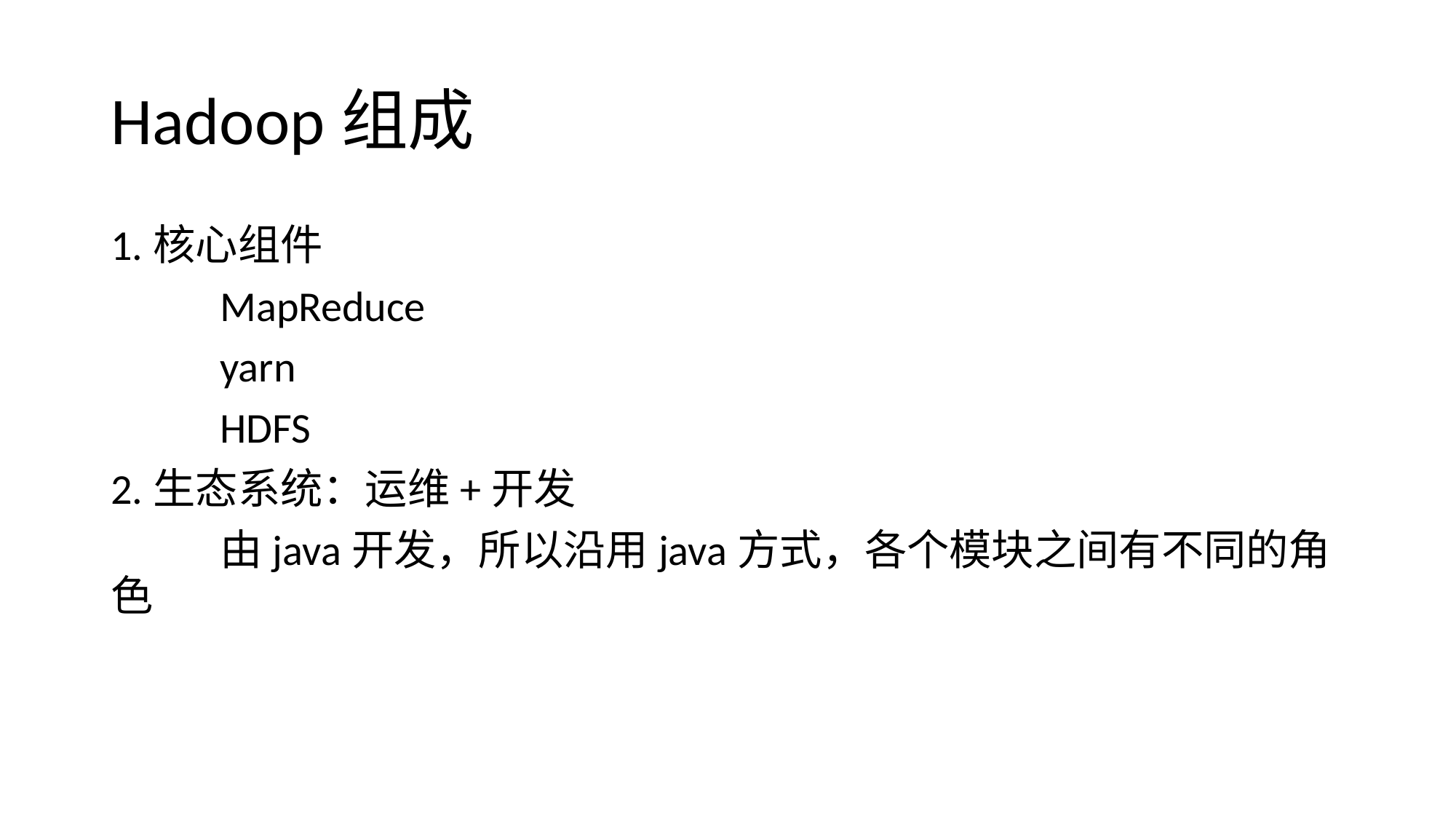

# Hadoop组成
1.核心组件
	MapReduce
	yarn
	HDFS
2.生态系统：运维+开发
	由java开发，所以沿用java方式，各个模块之间有不同的角色